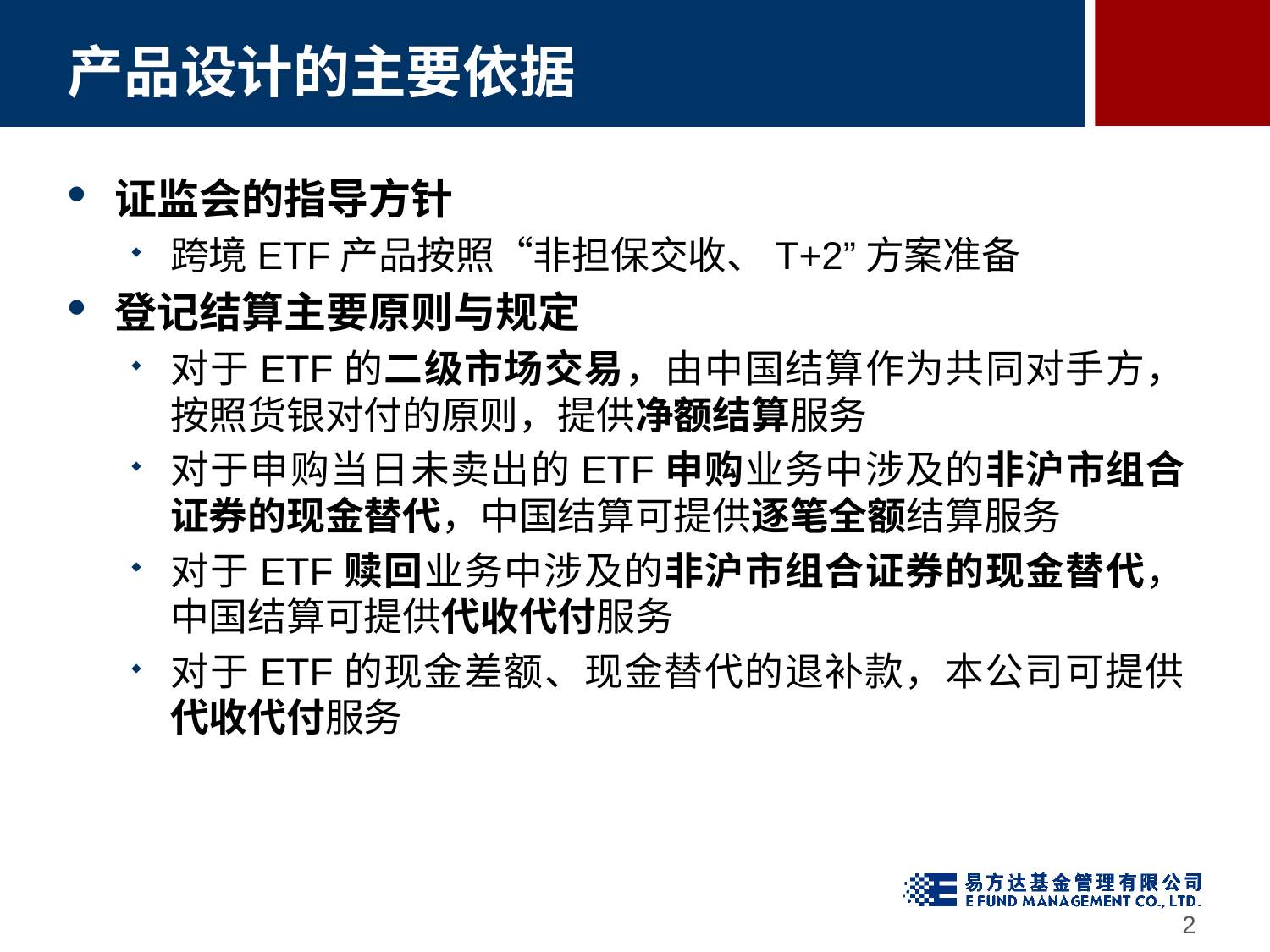

# 产品设计的主要依据
证监会的指导方针
跨境ETF产品按照“非担保交收、T+2”方案准备
登记结算主要原则与规定
对于ETF的二级市场交易，由中国结算作为共同对手方，按照货银对付的原则，提供净额结算服务
对于申购当日未卖出的ETF申购业务中涉及的非沪市组合证券的现金替代，中国结算可提供逐笔全额结算服务
对于ETF赎回业务中涉及的非沪市组合证券的现金替代，中国结算可提供代收代付服务
对于ETF的现金差额、现金替代的退补款，本公司可提供代收代付服务